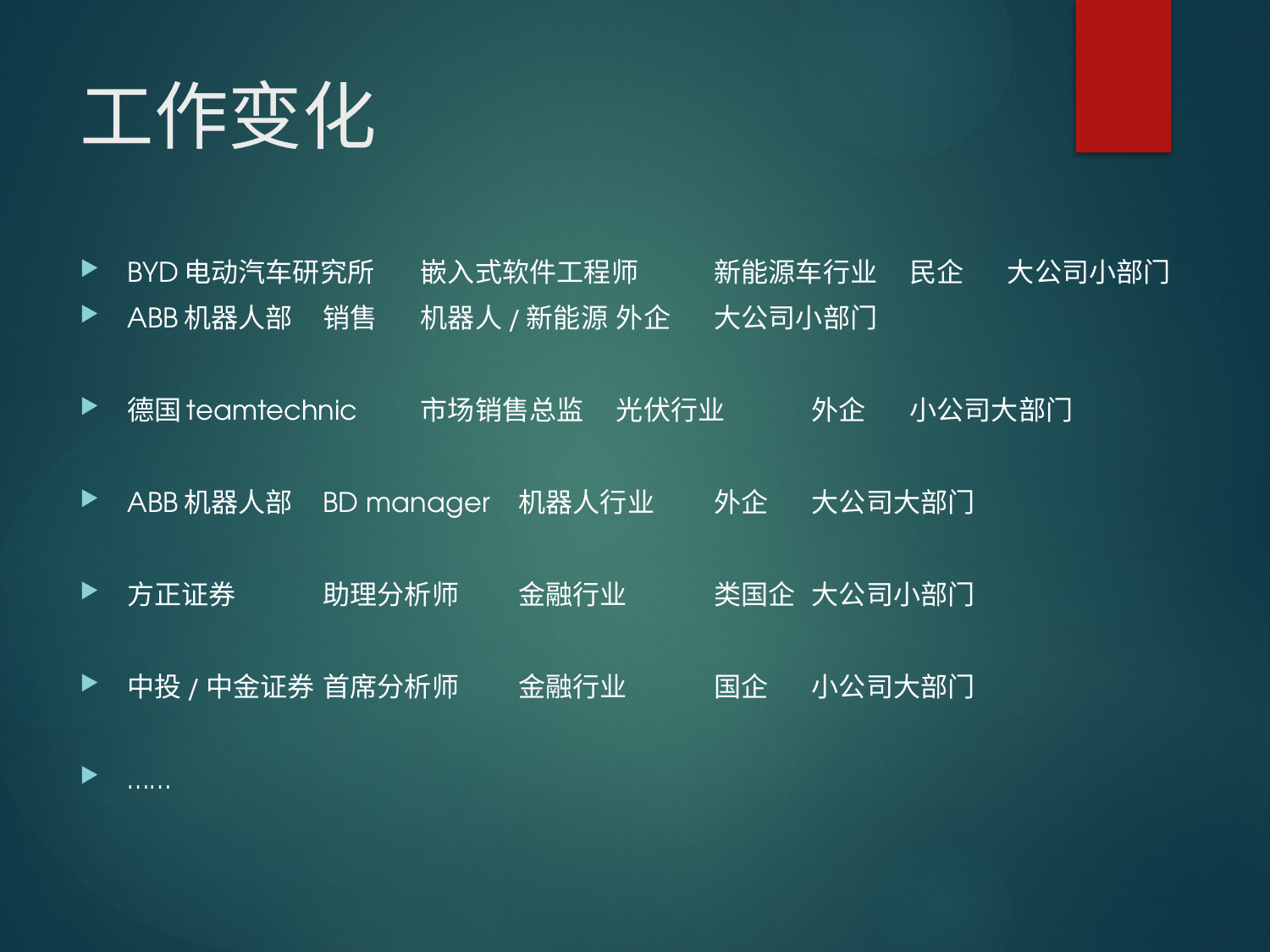

# 工作变化
BYD电动汽车研究所	嵌入式软件工程师	新能源车行业		民企		大公司小部门
ABB机器人部 		销售				机器人/新能源		外企		大公司小部门

德国teamtechnic	市场销售总监		光伏行业			外企		小公司大部门

ABB机器人部		BD manager		机器人行业		外企		大公司大部门

方正证券			助理分析师		金融行业			类国企	大公司小部门

中投/中金证券		首席分析师		金融行业			国企		小公司大部门

……